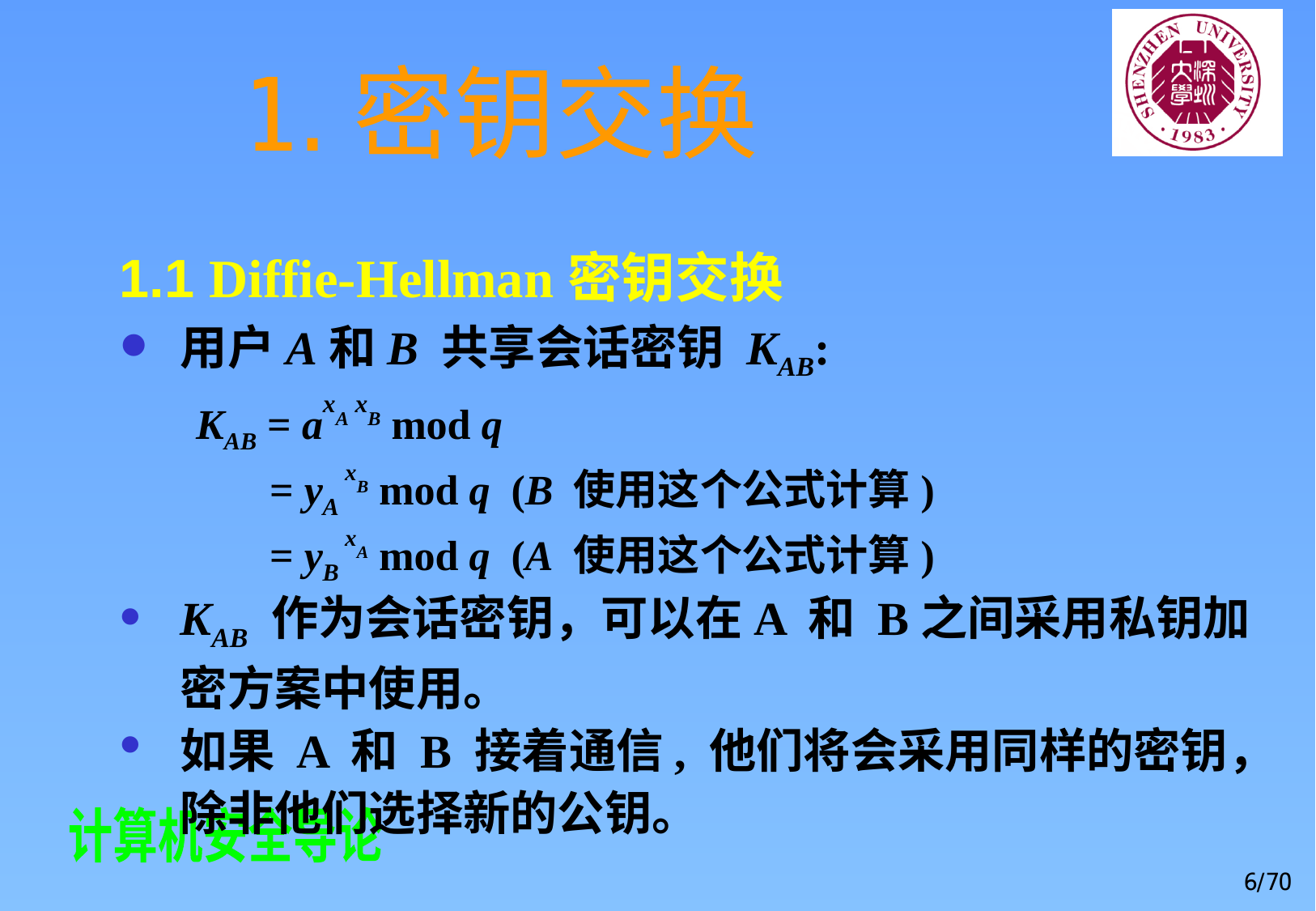

# 1.密钥交换
1.1 Diffie-Hellman密钥交换
用户A和B 共享会话密钥 KAB:
KAB = axA xB mod q
       = yA xB mod q  (B 使用这个公式计算)
       = yB xA mod q  (A 使用这个公式计算)
KAB 作为会话密钥，可以在A 和 B之间采用私钥加密方案中使用。
如果 A 和 B 接着通信, 他们将会采用同样的密钥，除非他们选择新的公钥。
6/70